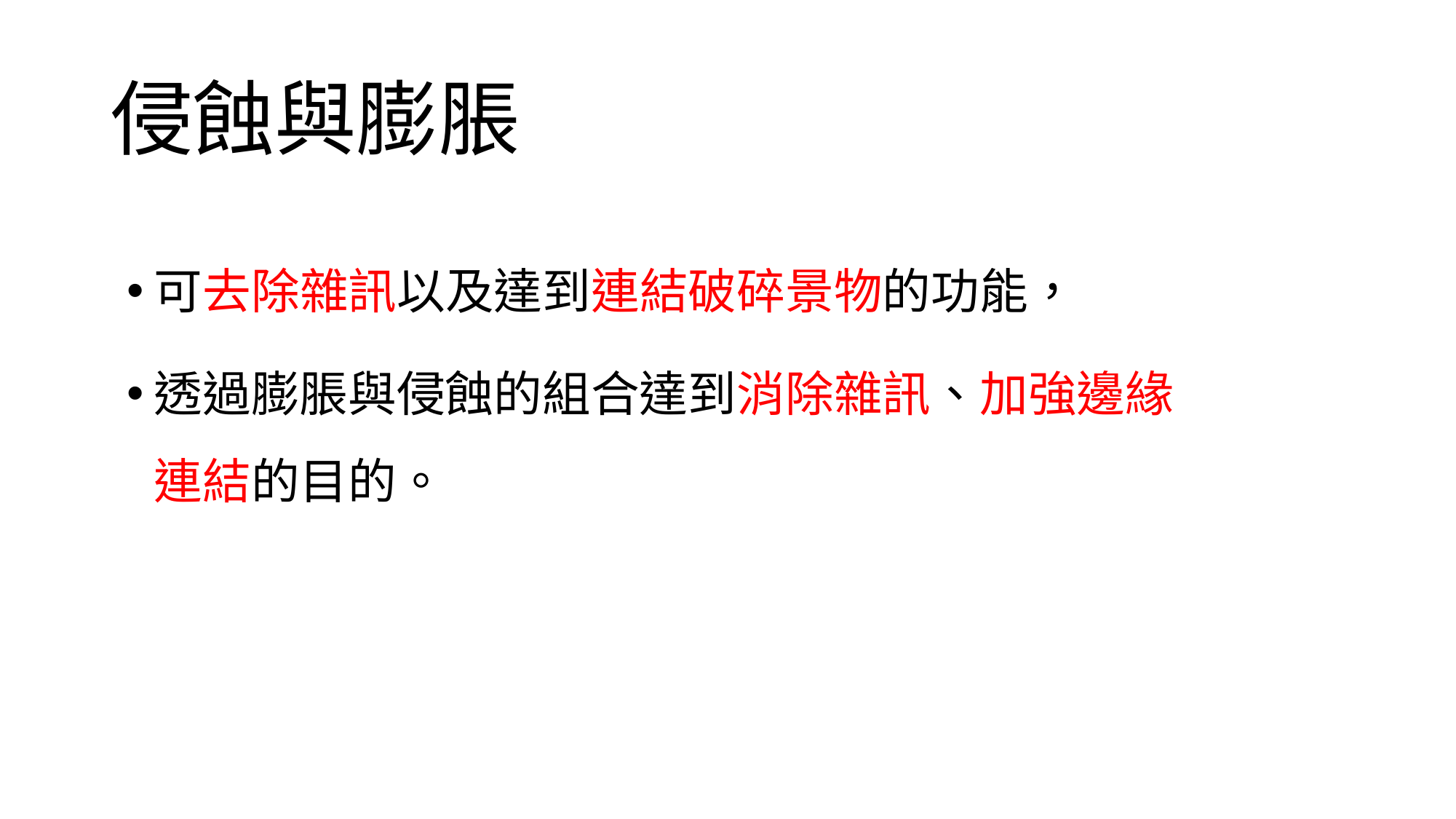

# 侵蝕與膨脹
可去除雜訊以及達到連結破碎景物的功能，
透過膨脹與侵蝕的組合達到消除雜訊、加強邊緣連結的目的。